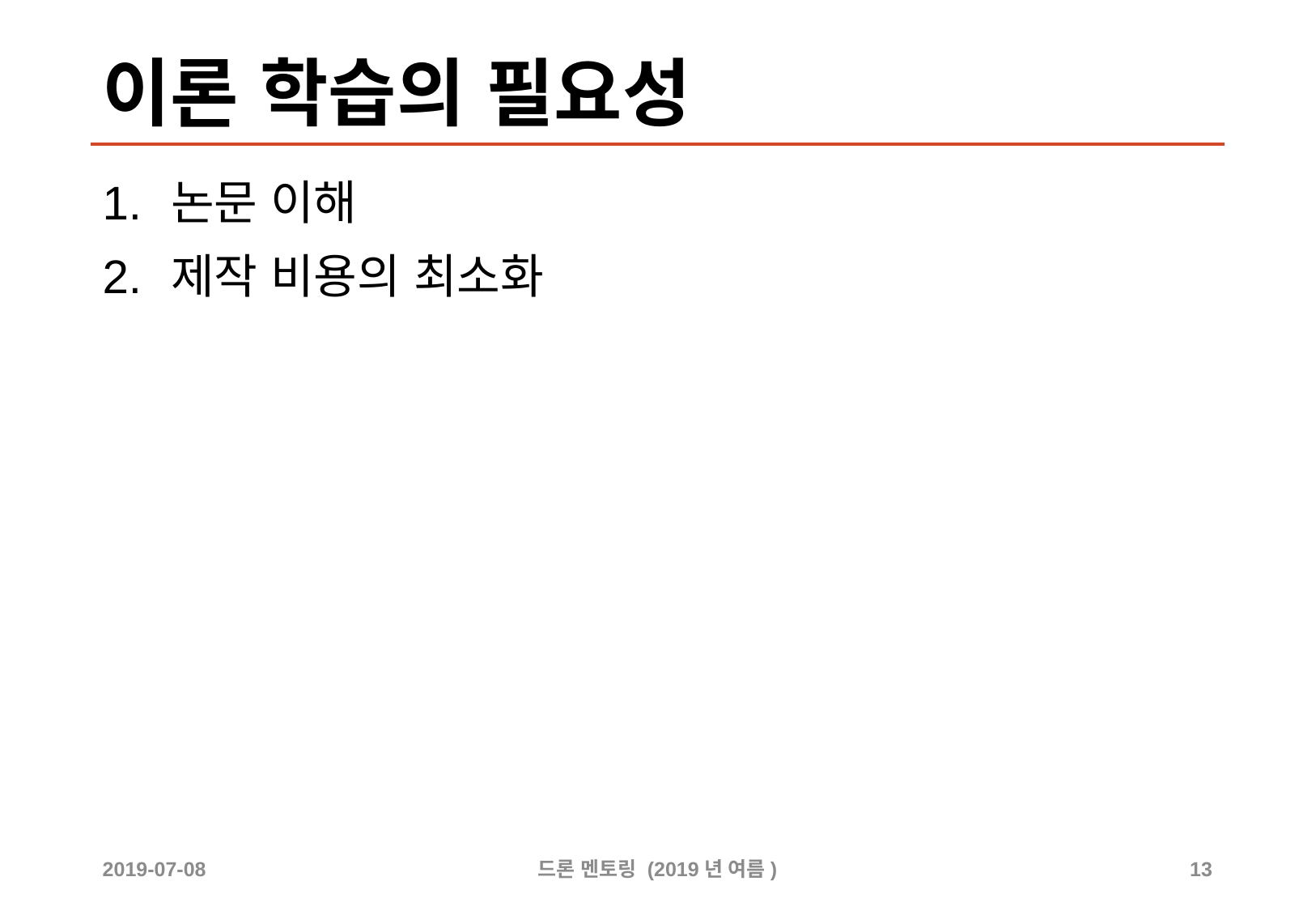

# 이론 학습의 필요성
논문 이해
제작 비용의 최소화
2019-07-08
드론 멘토링 (2019년 여름)
13